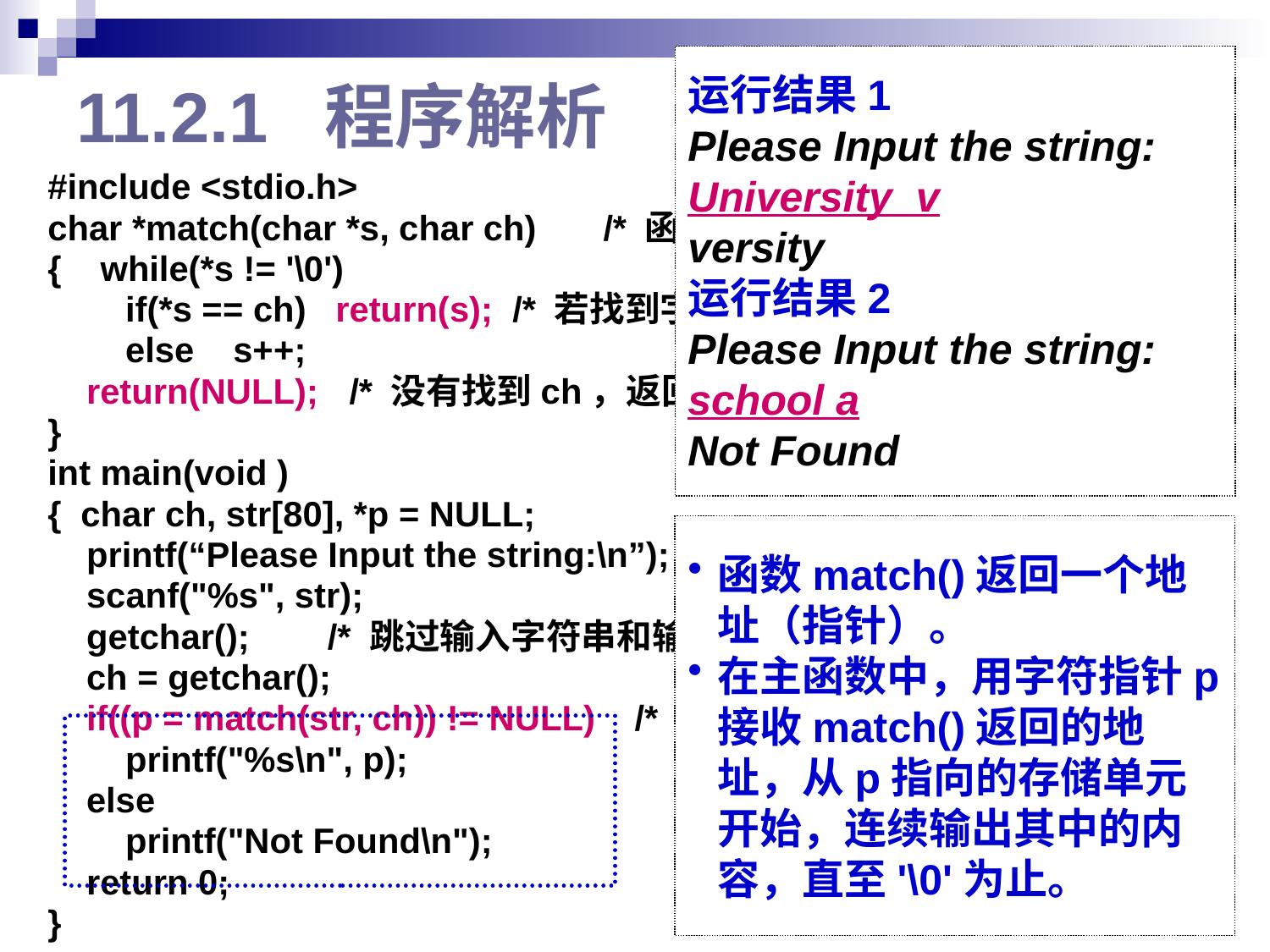

运行结果1
Please Input the string:
University  v
versity
运行结果2
Please Input the string:
school a
Not Found
# 11.2.1  程序解析
#include <stdio.h>
char *match(char *s, char ch)  	/* 函数返回值的类型是字符指针 */
{    while(*s != '\0')
        if(*s == ch)   return(s);  /* 若找到字符ch，返回相应的地址 */
        else    s++;
    return(NULL);  	/* 没有找到ch，返回空指针 */
}
int main(void )
{  char ch, str[80], *p = NULL;
    printf(“Please Input the string:\n”);	 /* 提示输入字符串 */
    scanf("%s", str);
    getchar();        /* 跳过输入字符串和输入字符之间的分隔符 */
    ch = getchar();  			     /* 输入一个字符 */
    if((p = match(str, ch)) != NULL)    /* 调用函数match() */
        printf("%s\n", p);
    else
        printf("Not Found\n");
    return 0;
}
函数match()返回一个地址（指针）。
在主函数中，用字符指针p接收match()返回的地址，从p指向的存储单元开始，连续输出其中的内容，直至'\0'为止。